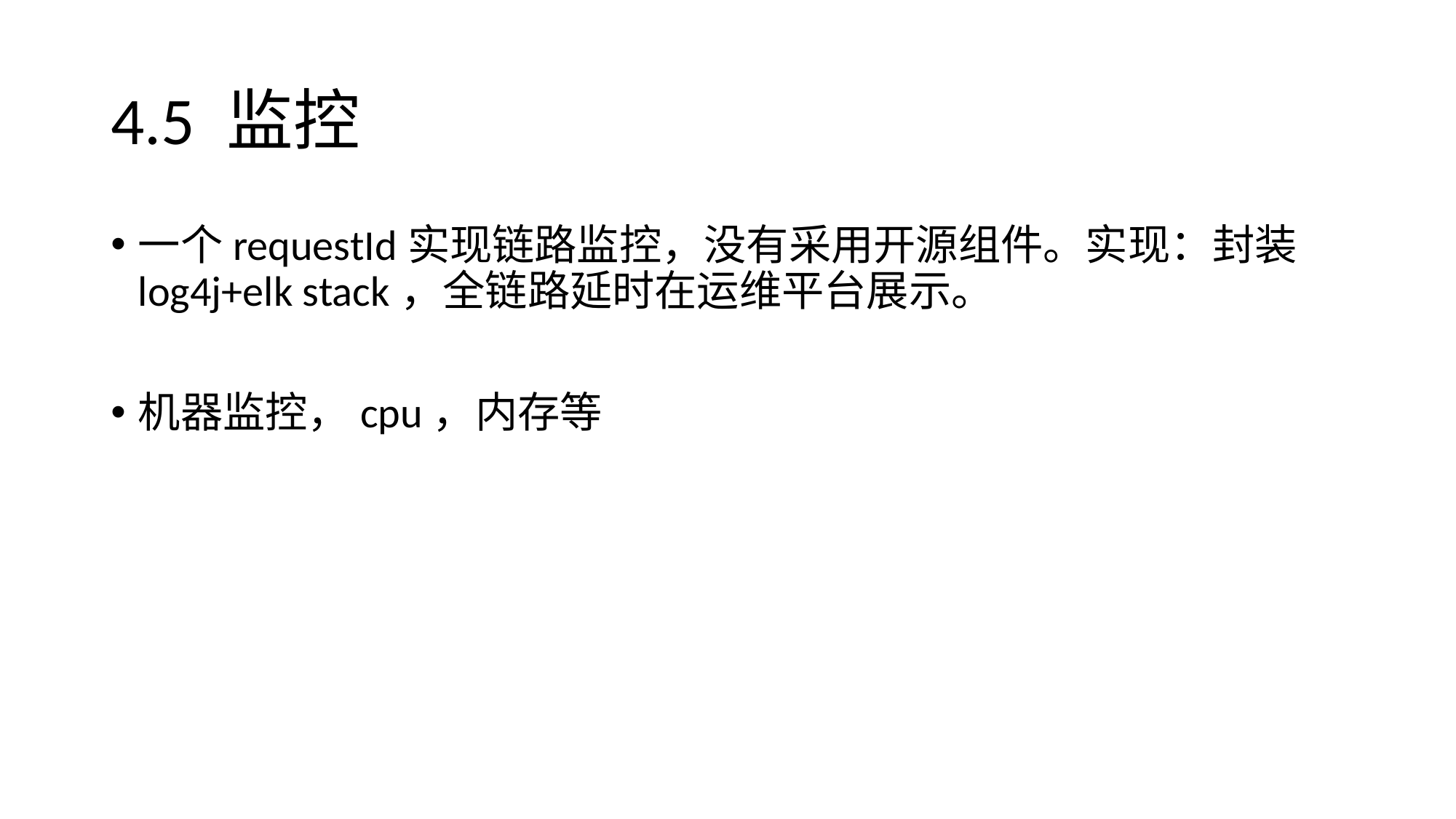

# 4.5 监控
一个requestId实现链路监控，没有采用开源组件。实现：封装log4j+elk stack，全链路延时在运维平台展示。

机器监控，cpu，内存等